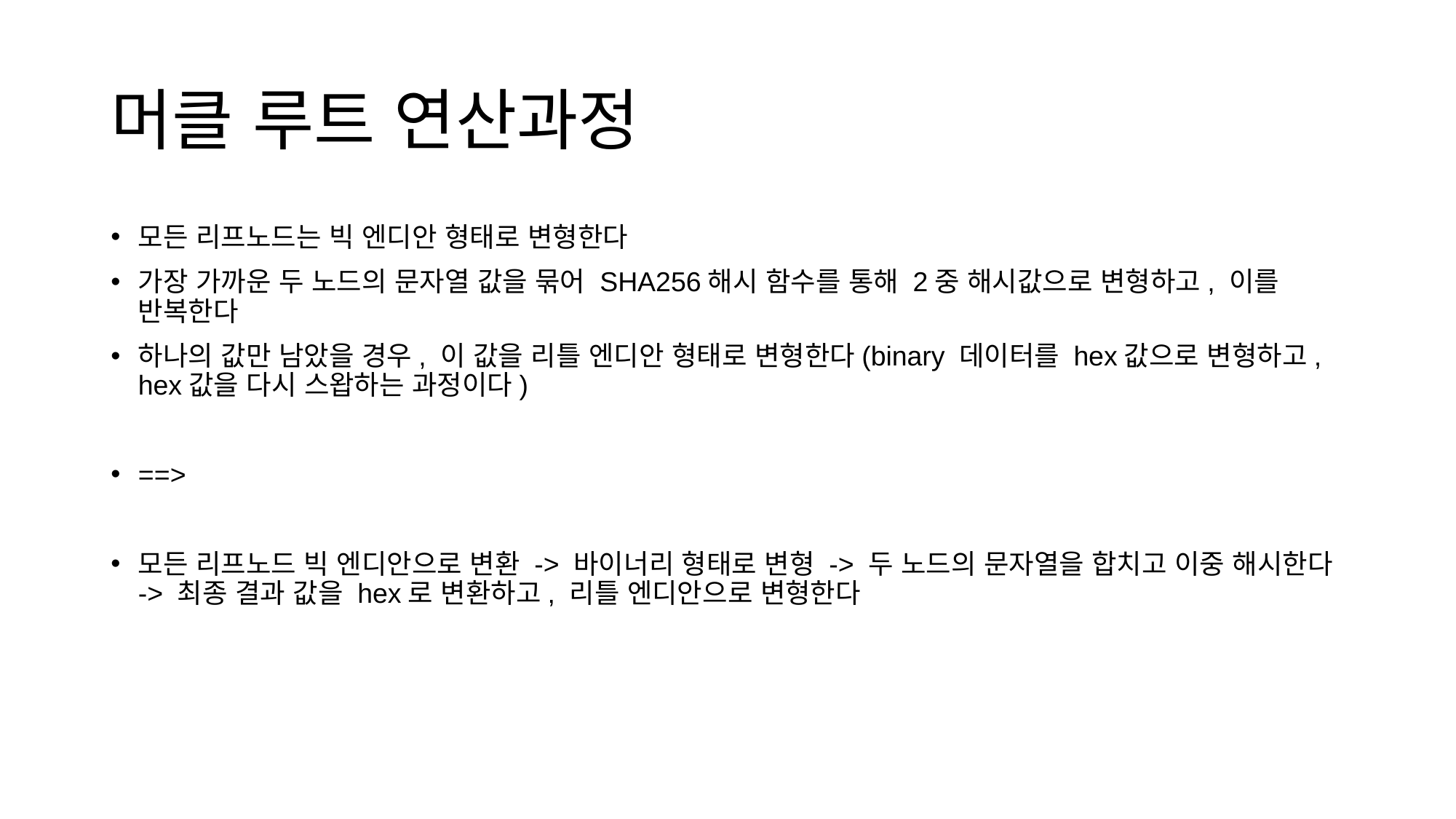

# 머클 루트 연산과정
모든 리프노드는 빅 엔디안 형태로 변형한다
가장 가까운 두 노드의 문자열 값을 묶어 SHA256해시 함수를 통해 2중 해시값으로 변형하고, 이를 반복한다
하나의 값만 남았을 경우, 이 값을 리틀 엔디안 형태로 변형한다(binary 데이터를 hex값으로 변형하고, hex값을 다시 스왑하는 과정이다)

==>

모든 리프노드 빅 엔디안으로 변환 -> 바이너리 형태로 변형 -> 두 노드의 문자열을 합치고 이중 해시한다 -> 최종 결과 값을 hex로 변환하고, 리틀 엔디안으로 변형한다